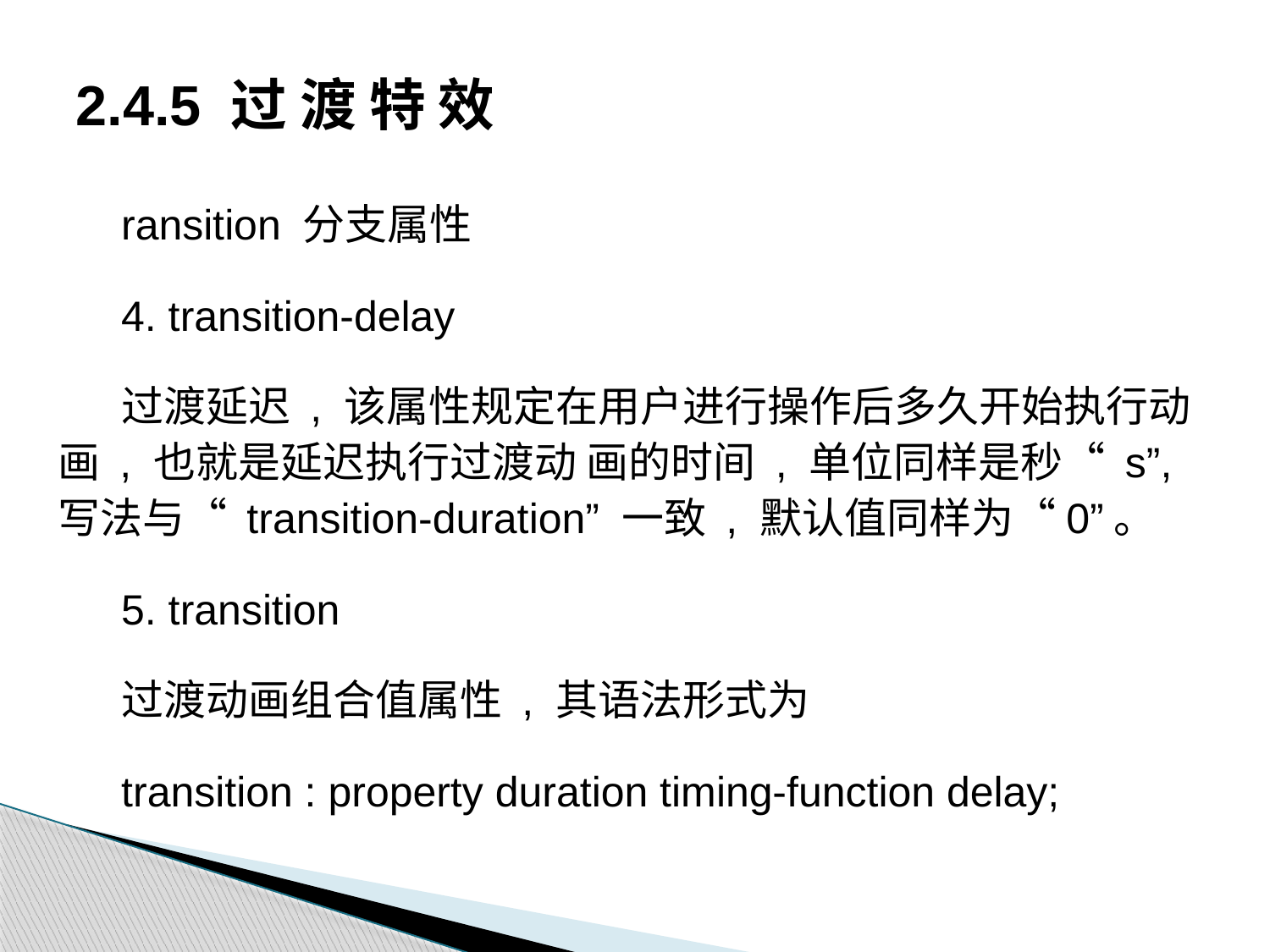

# 2.4.5 过 渡 特 效
ransition 分支属性
4. transition-delay
过渡延迟 , 该属性规定在用户进行操作后多久开始执行动画 , 也就是延迟执行过渡动 画的时间 , 单位同样是秒“ s”, 写法与“ transition-duration” 一致 , 默认值同样为“0”。
5. transition
过渡动画组合值属性 , 其语法形式为
transition : property duration timing-function delay;